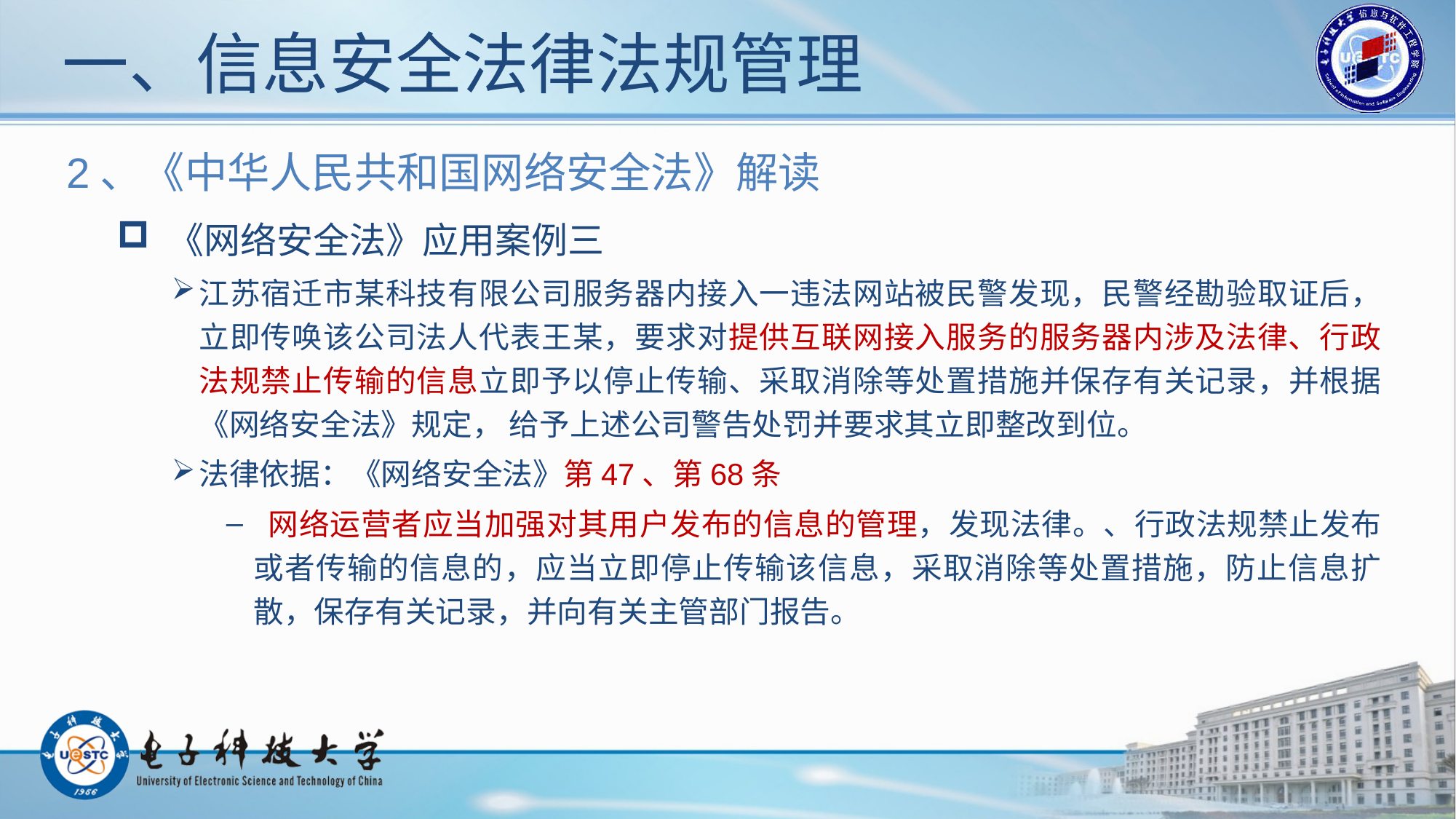

# 一、信息安全法律法规管理
2、《中华人民共和国网络安全法》解读
 《网络安全法》应用案例三
江苏宿迁市某科技有限公司服务器内接入一违法网站被民警发现，民警经勘验取证后，立即传唤该公司法人代表王某，要求对提供互联网接入服务的服务器内涉及法律、行政法规禁止传输的信息立即予以停止传输、采取消除等处置措施并保存有关记录，并根据《网络安全法》规定， 给予上述公司警告处罚并要求其立即整改到位。
法律依据：《网络安全法》第47、第68条
 网络运营者应当加强对其用户发布的信息的管理，发现法律。、行政法规禁止发布或者传输的信息的，应当立即停止传输该信息，采取消除等处置措施，防止信息扩散，保存有关记录，并向有关主管部门报告。